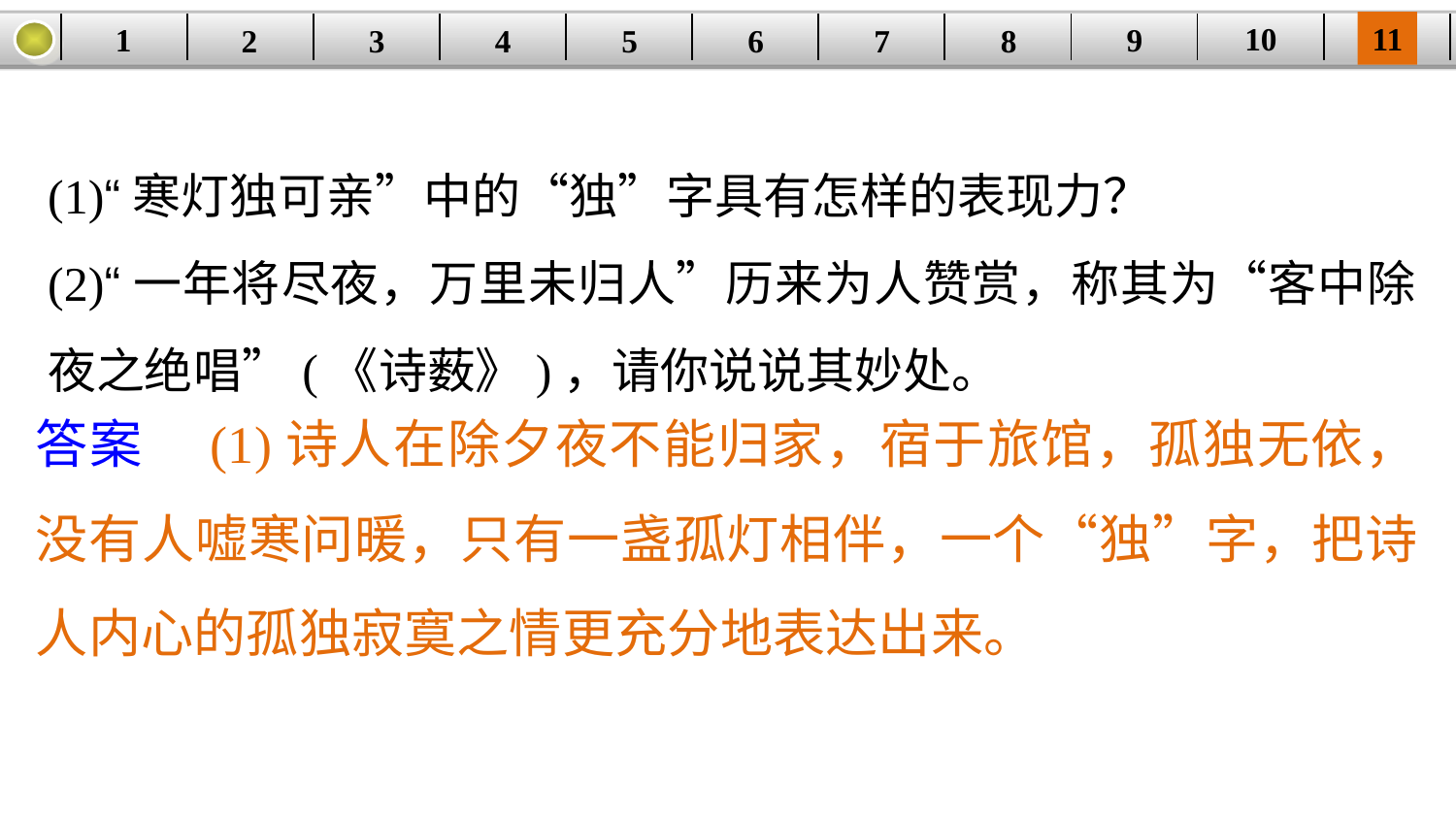

10

11
9
1
3
4
5
6
8
2
|  |  |  |  |  |  |  |  |  |  |  |
| --- | --- | --- | --- | --- | --- | --- | --- | --- | --- | --- |
7

(1)“寒灯独可亲”中的“独”字具有怎样的表现力？
(2)“一年将尽夜，万里未归人”历来为人赞赏，称其为“客中除夜之绝唱”(《诗薮》)，请你说说其妙处。
答案　(1)诗人在除夕夜不能归家，宿于旅馆，孤独无依，没有人嘘寒问暖，只有一盏孤灯相伴，一个“独”字，把诗人内心的孤独寂寞之情更充分地表达出来。